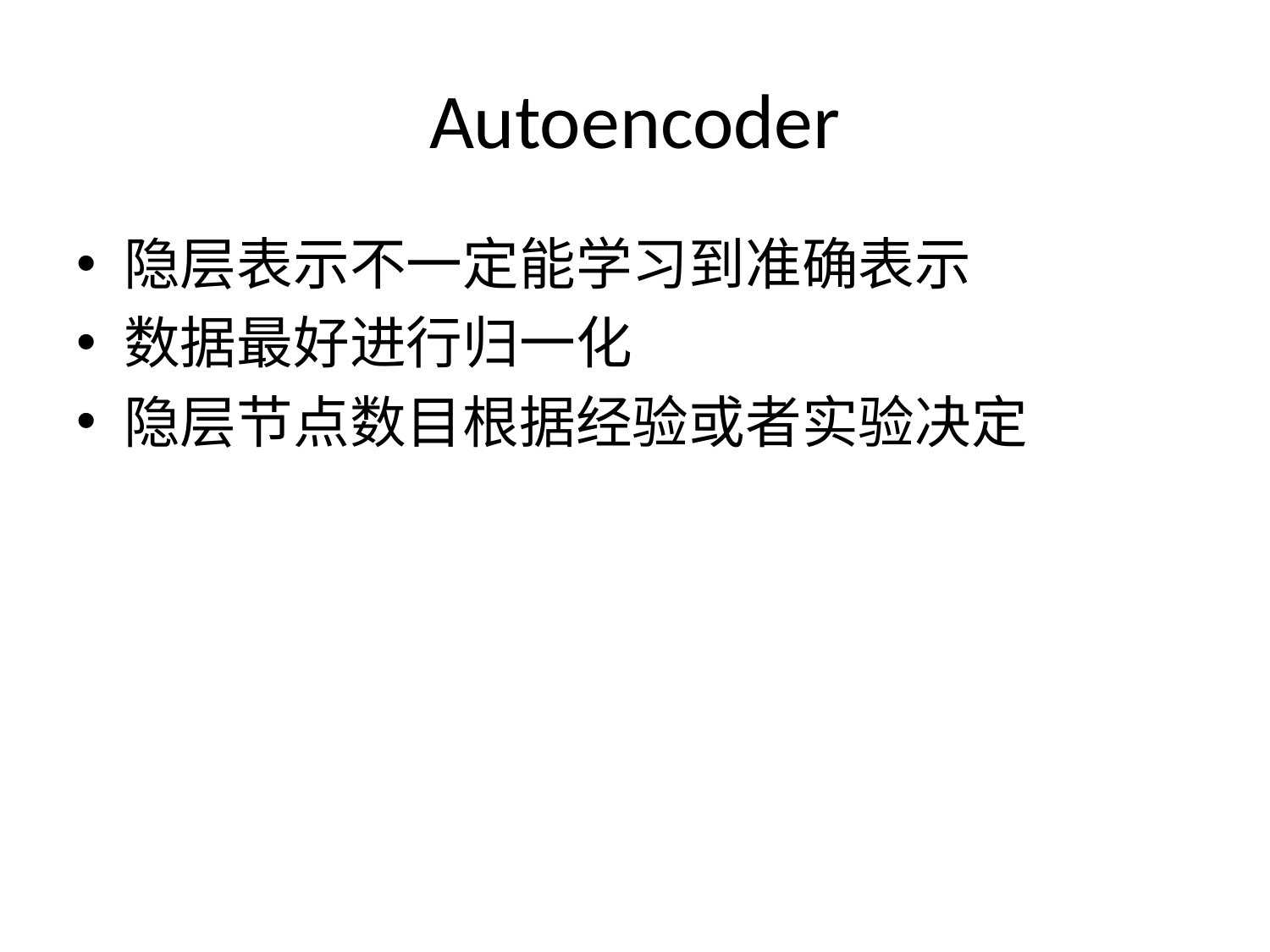

# Autoencoder
隐层表示不一定能学习到准确表示
数据最好进行归一化
隐层节点数目根据经验或者实验决定